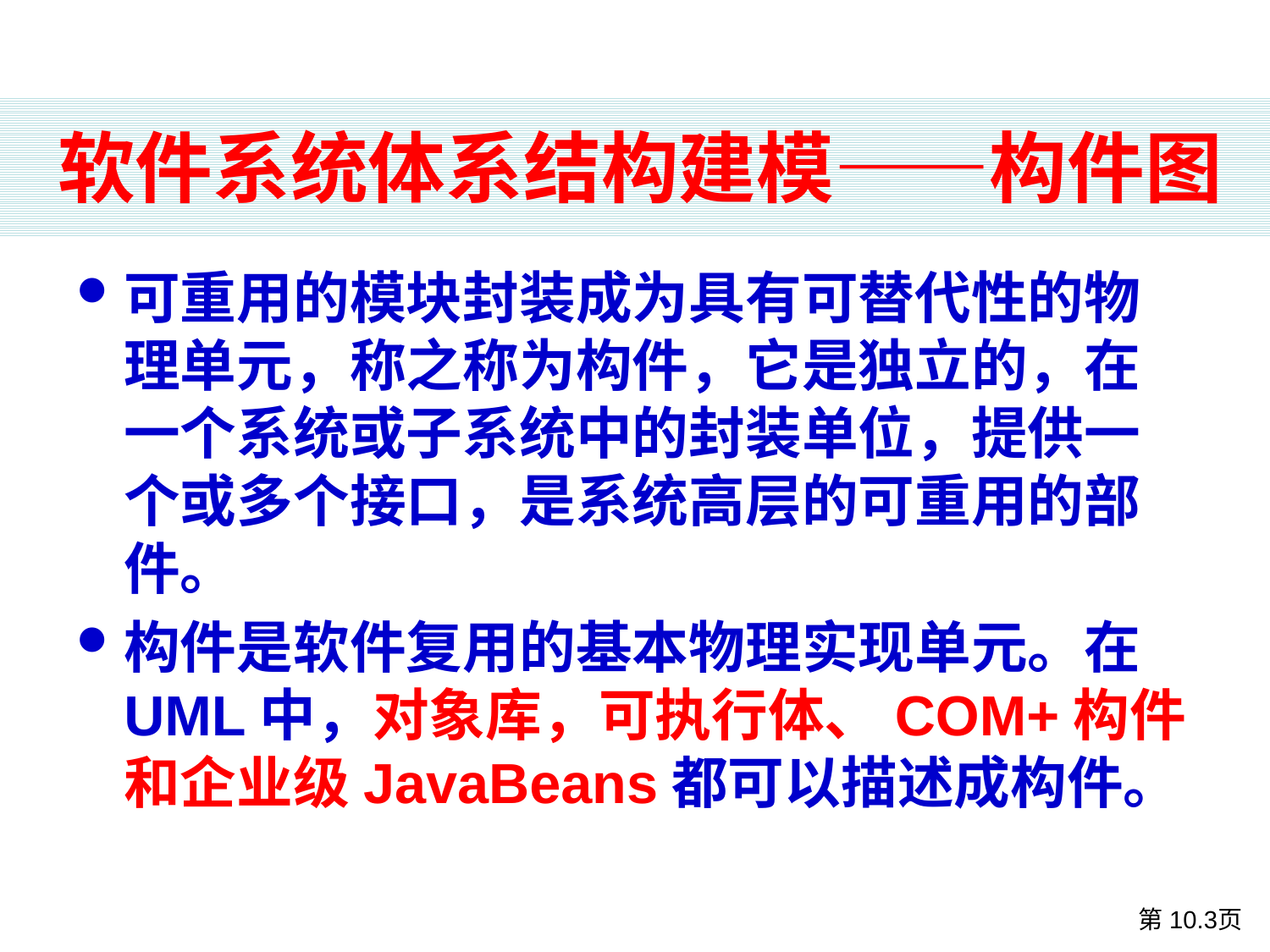

# 软件系统体系结构建模——构件图
可重用的模块封装成为具有可替代性的物理单元，称之称为构件，它是独立的，在一个系统或子系统中的封装单位，提供一个或多个接口，是系统高层的可重用的部件。
构件是软件复用的基本物理实现单元。在UML中，对象库，可执行体、COM+构件和企业级JavaBeans都可以描述成构件。
第10.3页